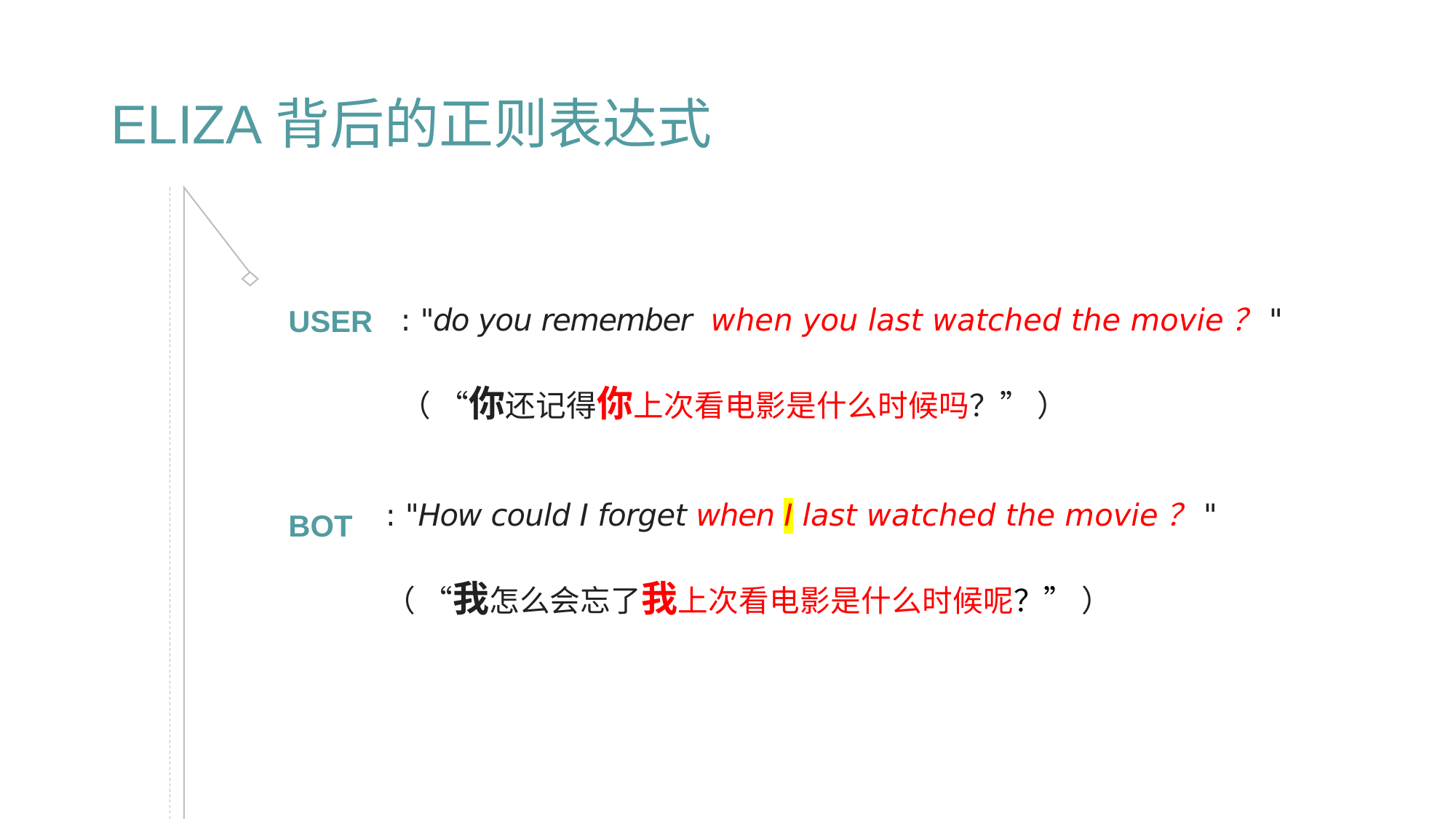

ELIZA背后的正则表达式

USER
: "do you remember  when you last watched the movie？"
（ “你还记得你上次看电影是什么时候吗？” ）
BOT
: "How could I forget when I last watched the movie？"
（ “我怎么会忘了我上次看电影是什么时候呢？” ）